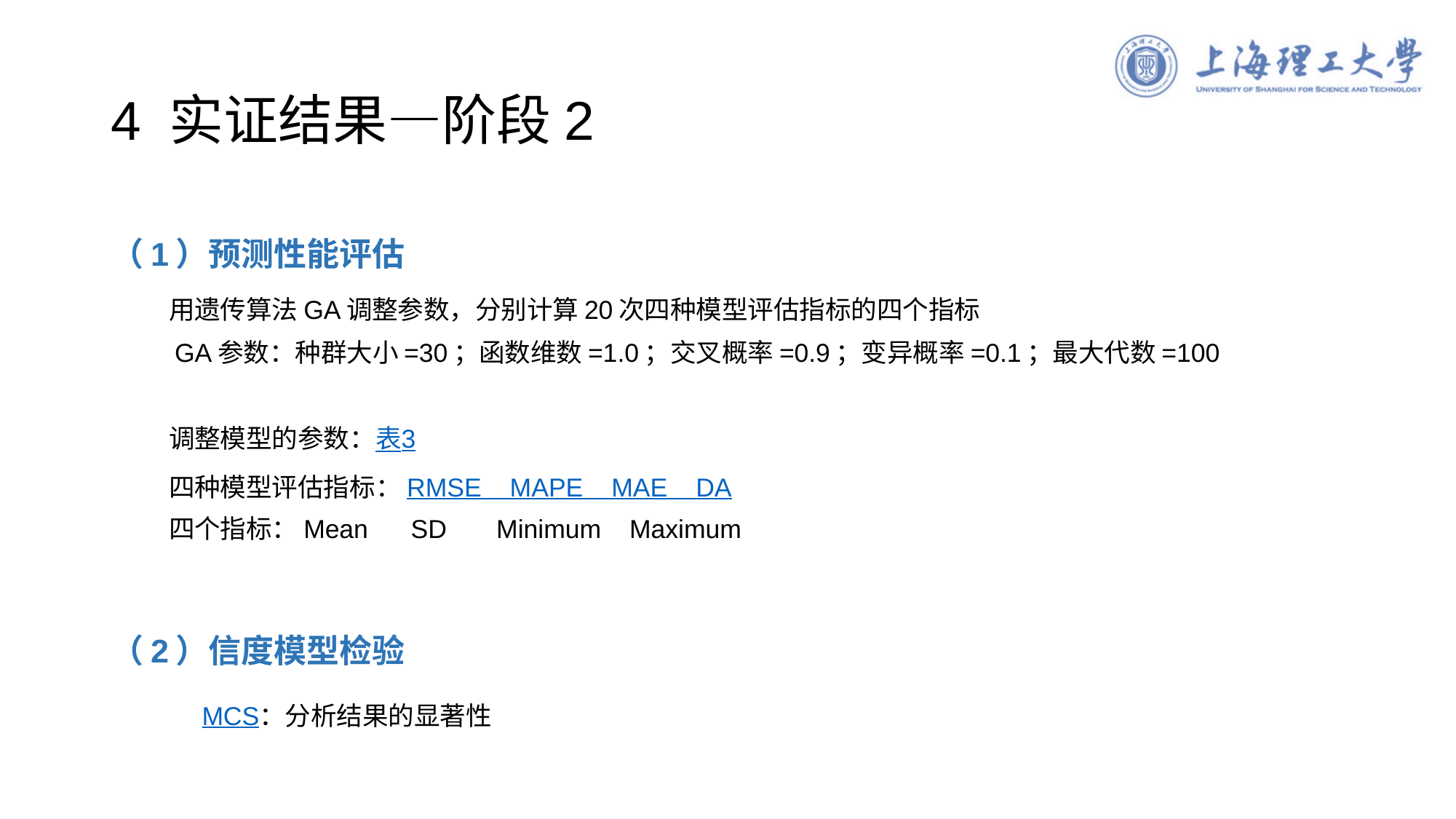

# 4 实证结果—阶段2
（1）预测性能评估
       用遗传算法GA调整参数，分别计算20次四种模型评估指标的四个指标
         GA参数：种群大小=30；函数维数=1.0；交叉概率=0.9；变异概率=0.1；最大代数=100
         调整模型的参数：表3
         四种模型评估指标：RMSE    MAPE    MAE    DA
         四个指标：Mean      SD       Minimum    Maximum

（2）信度模型检验
          MCS：分析结果的显著性